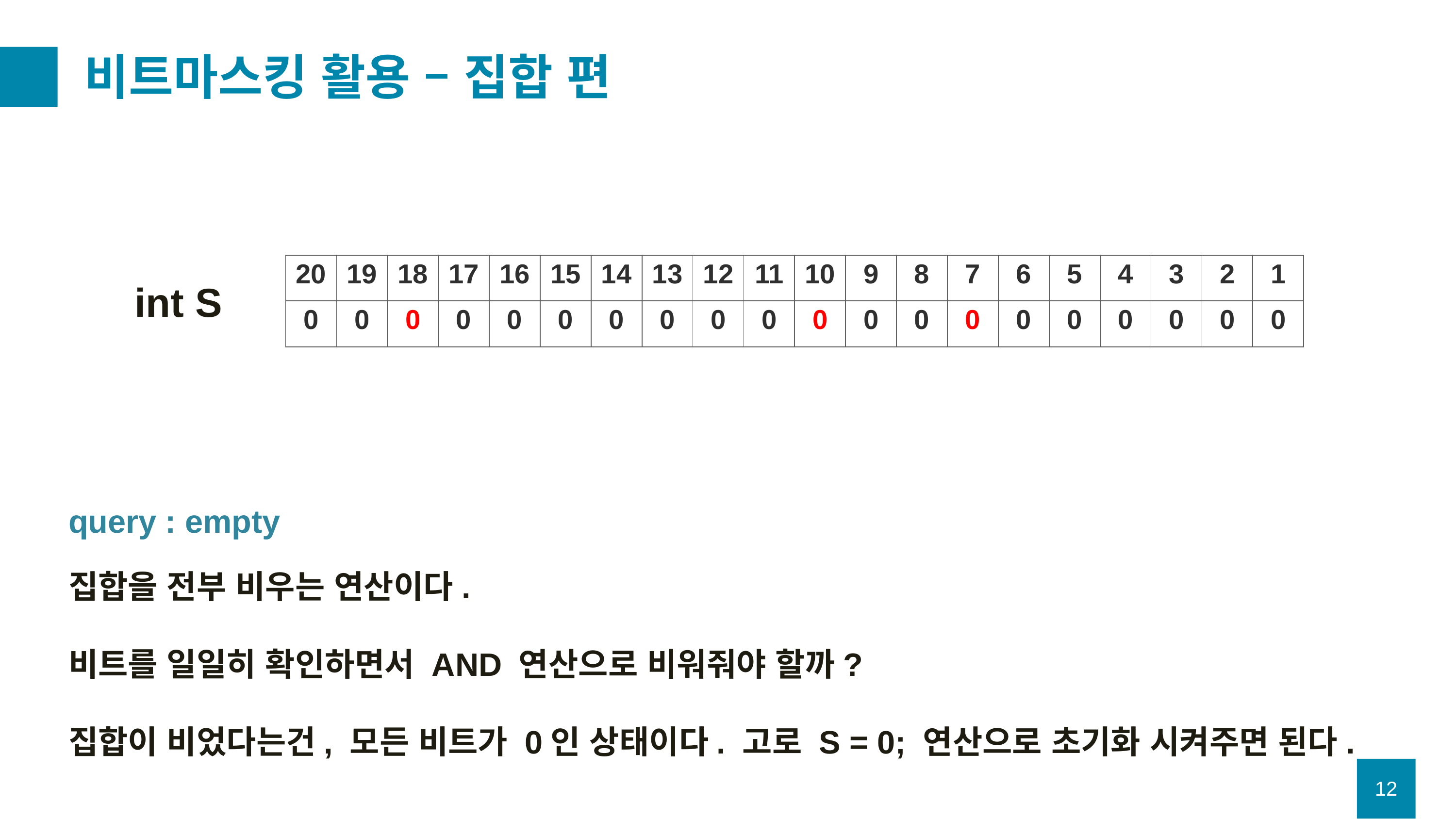

# 비트마스킹 활용 – 집합 편
| 20 | 19 | 18 | 17 | 16 | 15 | 14 | 13 | 12 | 11 | 10 | 9 | 8 | 7 | 6 | 5 | 4 | 3 | 2 | 1 |
| --- | --- | --- | --- | --- | --- | --- | --- | --- | --- | --- | --- | --- | --- | --- | --- | --- | --- | --- | --- |
| 0 | 0 | 0 | 0 | 0 | 0 | 0 | 0 | 0 | 0 | 0 | 0 | 0 | 0 | 0 | 0 | 0 | 0 | 0 | 0 |
int S
query : empty
집합을 전부 비우는 연산이다.

비트를 일일히 확인하면서 AND 연산으로 비워줘야 할까?
집합이 비었다는건, 모든 비트가 0인 상태이다. 고로 S = 0; 연산으로 초기화 시켜주면 된다.
12